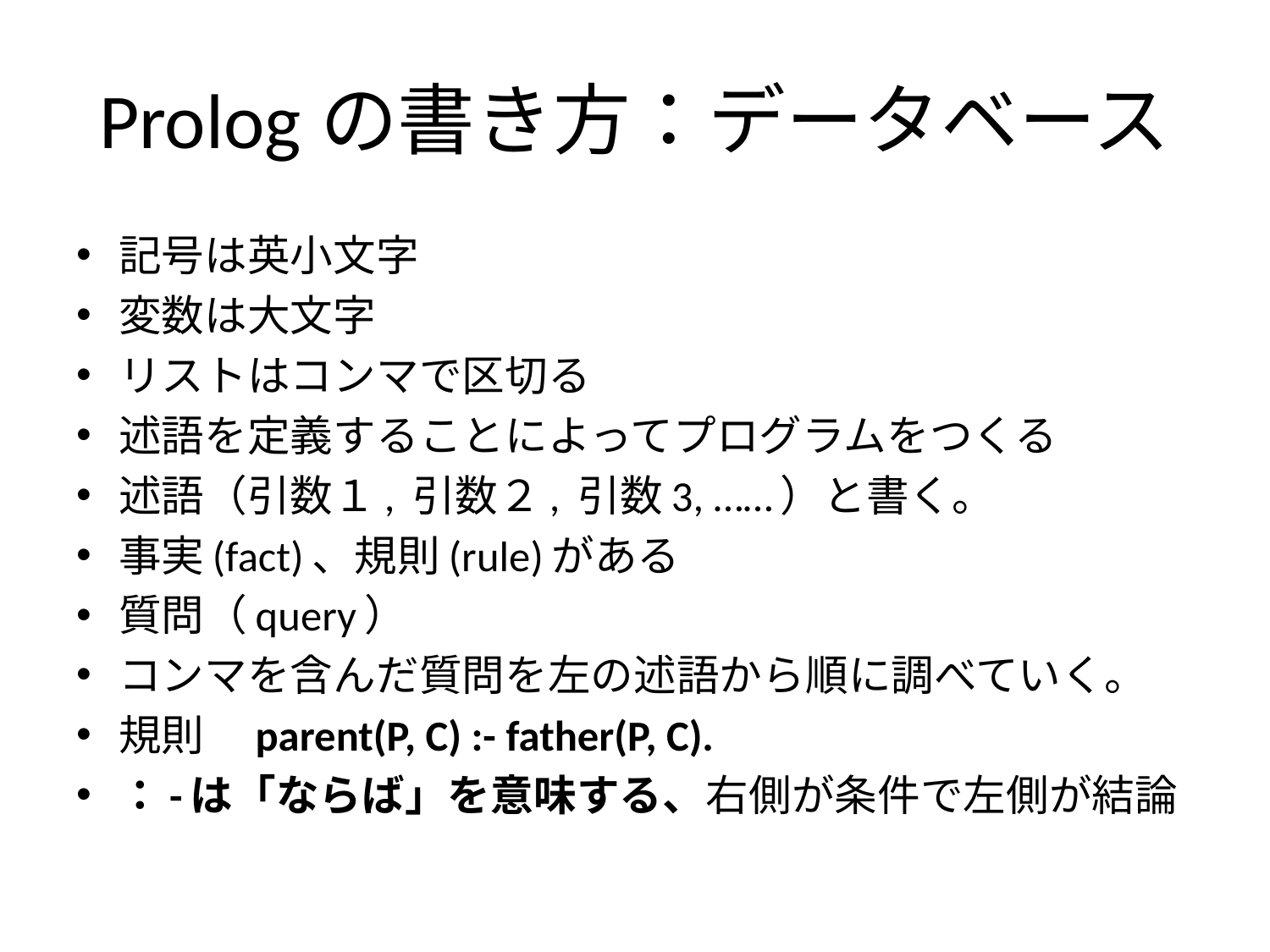

# Prologの書き方：データベース
記号は英小文字
変数は大文字
リストはコンマで区切る
述語を定義することによってプログラムをつくる
述語（引数１, 引数２, 引数3, ……）と書く。
事実(fact)、規則(rule)がある
質問（query）
コンマを含んだ質問を左の述語から順に調べていく。
規則　parent(P, C) :- father(P, C).
：-は「ならば」を意味する、右側が条件で左側が結論